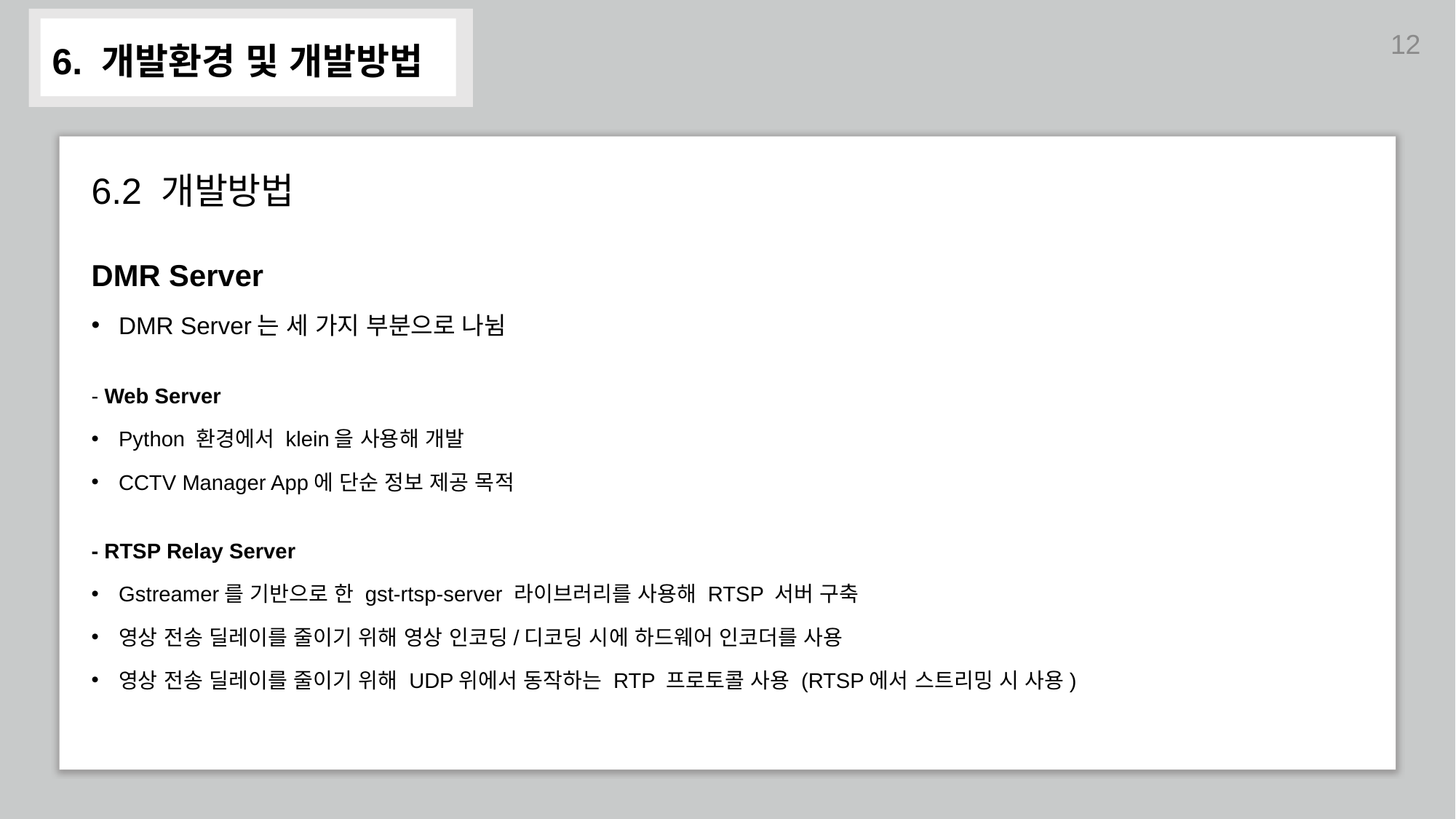

6. 개발환경 및 개발방법

ㅠ
12

6.2 개발방법

DMR Server
DMR Server는 세 가지 부분으로 나뉨

- Web Server
Python 환경에서 klein을 사용해 개발
CCTV Manager App에 단순 정보 제공 목적

- RTSP Relay Server
Gstreamer를 기반으로 한 gst-rtsp-server 라이브러리를 사용해 RTSP 서버 구축
영상 전송 딜레이를 줄이기 위해 영상 인코딩/디코딩 시에 하드웨어 인코더를 사용
영상 전송 딜레이를 줄이기 위해 UDP위에서 동작하는 RTP 프로토콜 사용 (RTSP에서 스트리밍 시 사용)